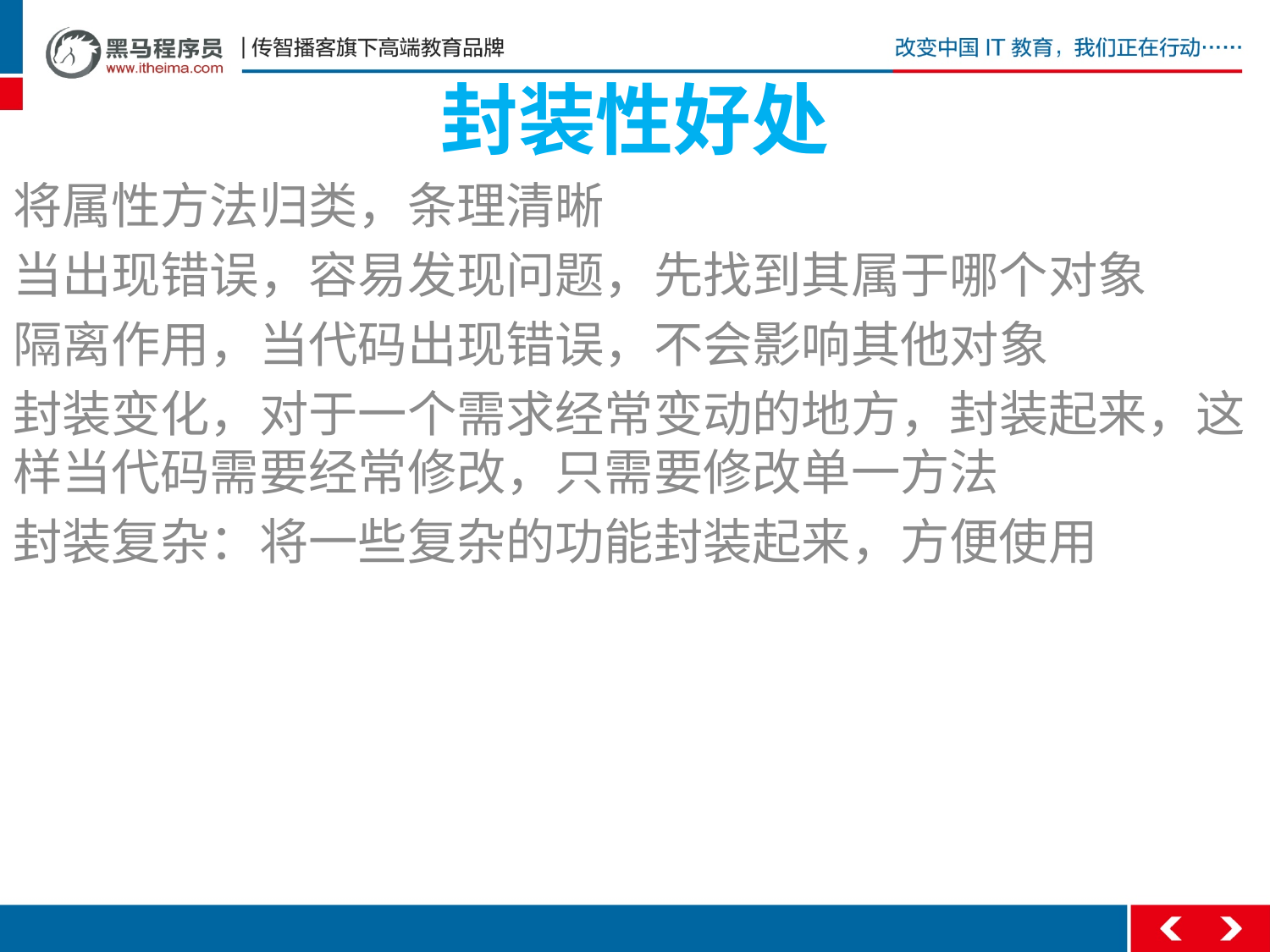

# 封装性好处
将属性方法归类，条理清晰
当出现错误，容易发现问题，先找到其属于哪个对象
隔离作用，当代码出现错误，不会影响其他对象
封装变化，对于一个需求经常变动的地方，封装起来，这样当代码需要经常修改，只需要修改单一方法
封装复杂：将一些复杂的功能封装起来，方便使用